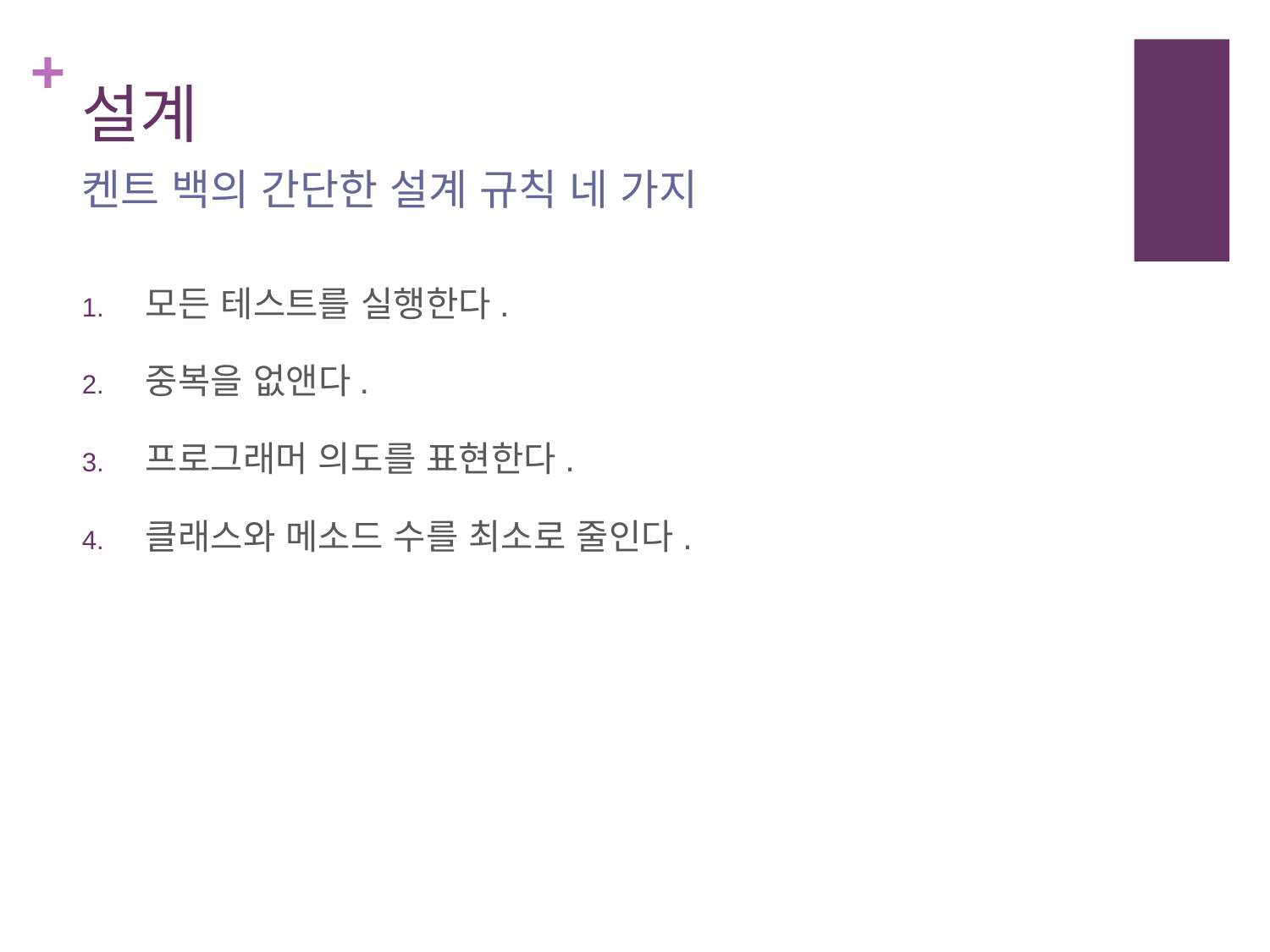

# 설계
켄트 백의 간단한 설계 규칙 네 가지
모든 테스트를 실행한다.
중복을 없앤다.
프로그래머 의도를 표현한다.
클래스와 메소드 수를 최소로 줄인다.